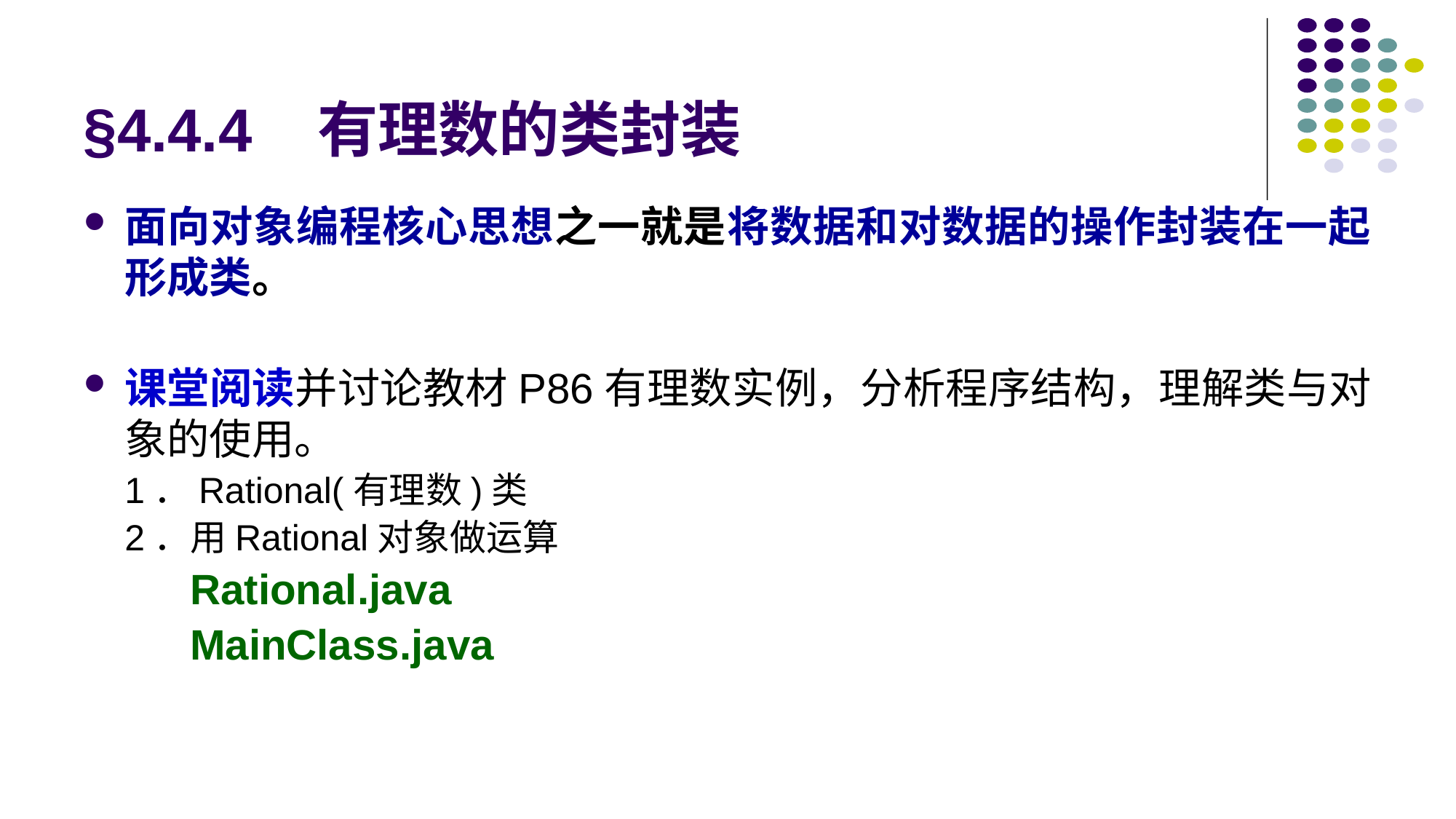

# §4.4.4   有理数的类封装
面向对象编程核心思想之一就是将数据和对数据的操作封装在一起形成类。

课堂阅读并讨论教材P86有理数实例，分析程序结构，理解类与对象的使用。
1．Rational(有理数)类
2．用Rational对象做运算
  Rational.java
  MainClass.java
65